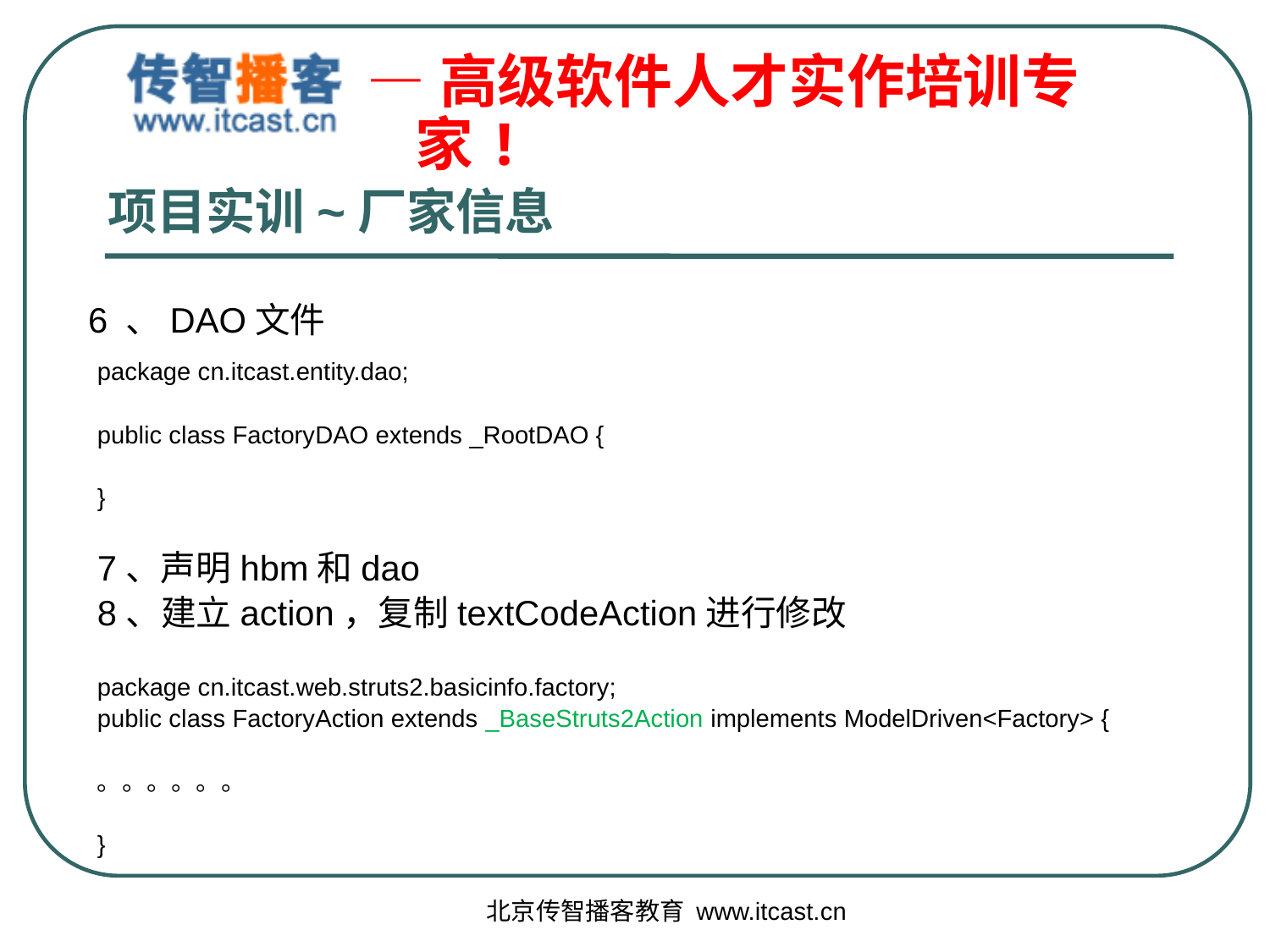

# 项目实训~厂家信息
6 、DAO文件
package cn.itcast.entity.dao;

public class FactoryDAO extends _RootDAO {

}

7、声明hbm和dao
8、建立action，复制textCodeAction进行修改

package cn.itcast.web.struts2.basicinfo.factory;
public class FactoryAction extends _BaseStruts2Action implements ModelDriven<Factory> {

。。。。。。

}
北京传智播客教育 www.itcast.cn